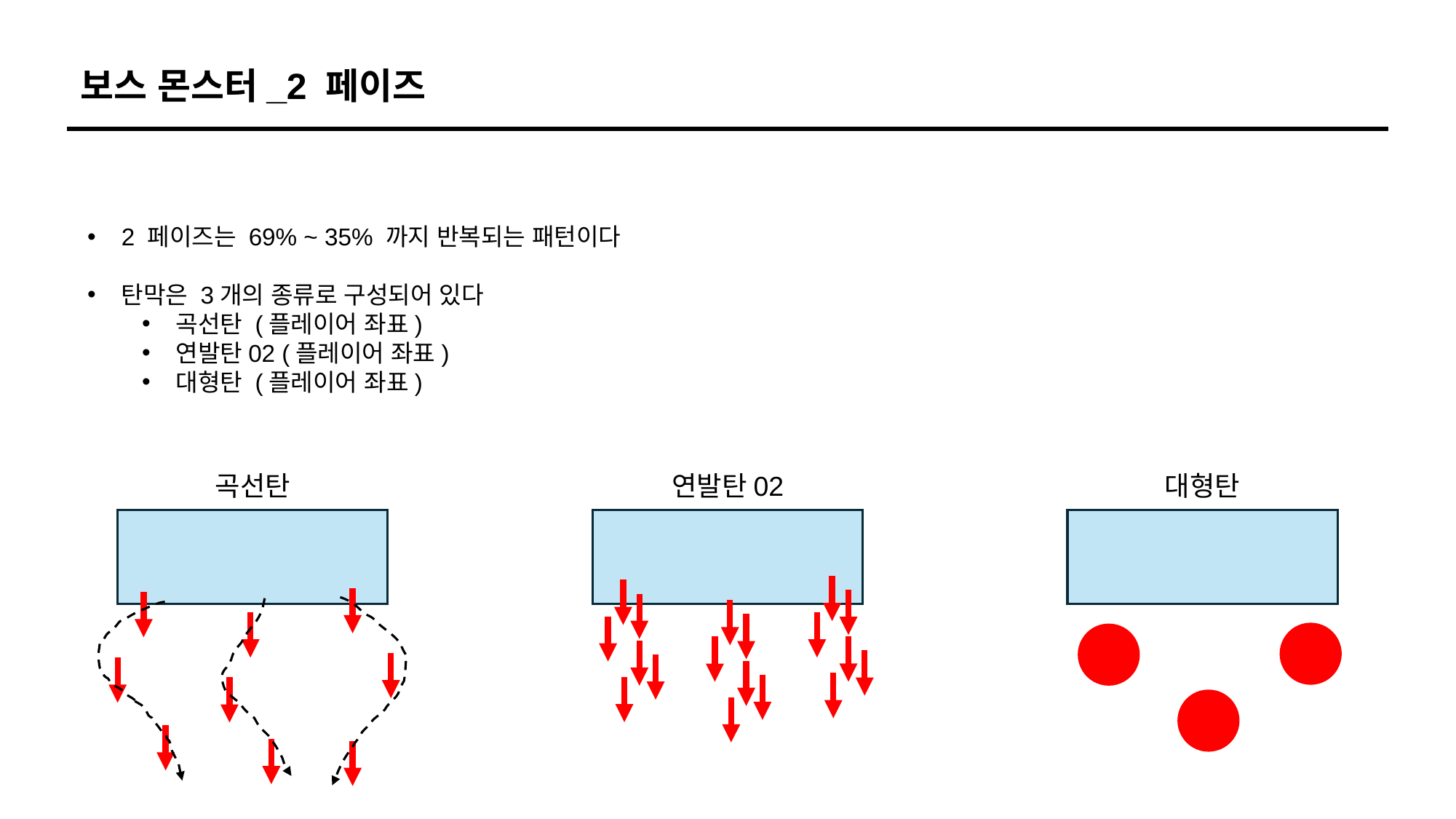

보스 몬스터_2 페이즈
2 페이즈는 69% ~ 35% 까지 반복되는 패턴이다
탄막은 3개의 종류로 구성되어 있다
곡선탄 (플레이어 좌표)
연발탄02 (플레이어 좌표)
대형탄 (플레이어 좌표)

곡선탄
연발탄02
대형탄